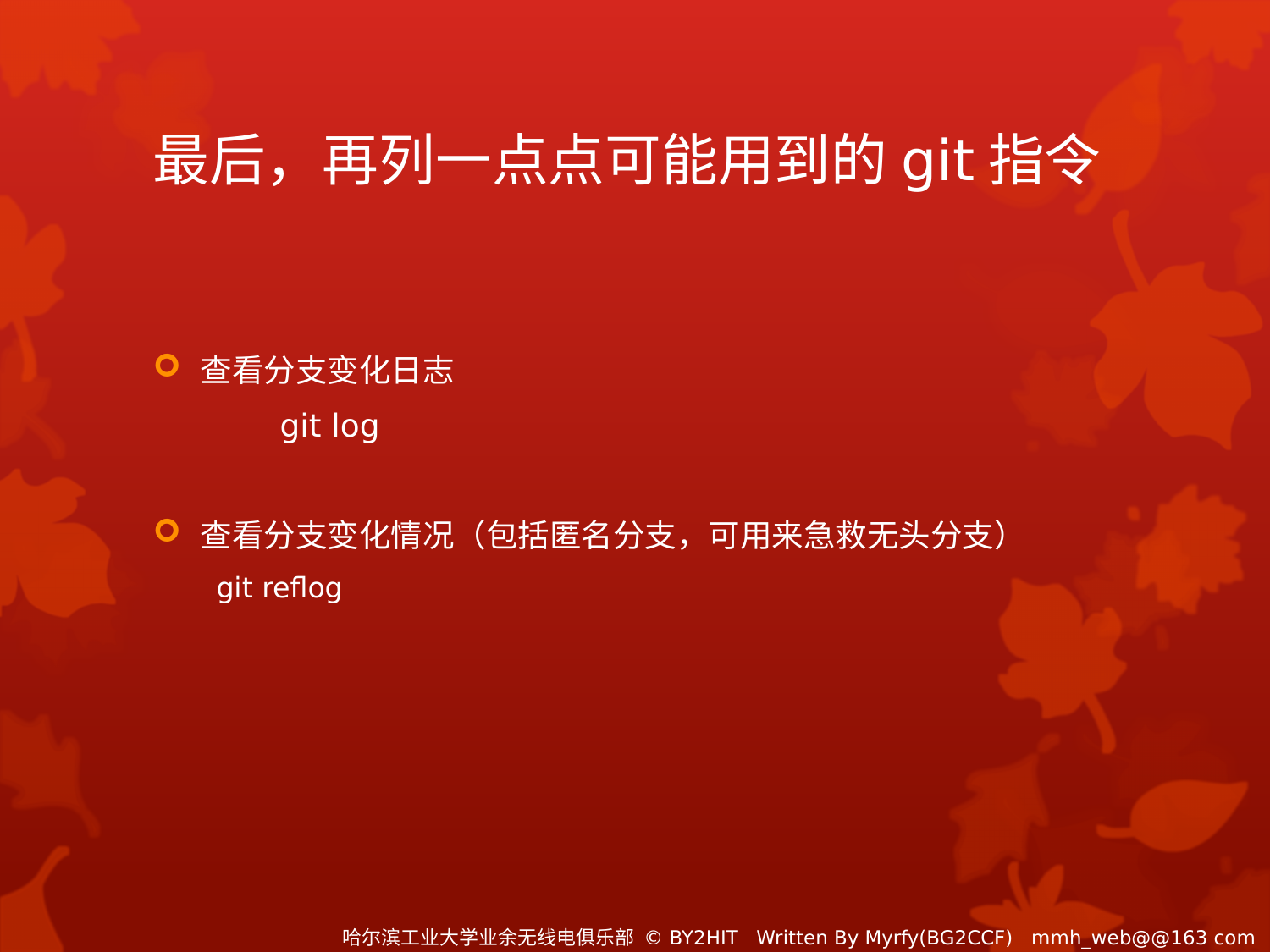

# 最后，再列一点点可能用到的git指令
查看分支变化日志
	git log

查看分支变化情况（包括匿名分支，可用来急救无头分支）
git reflog